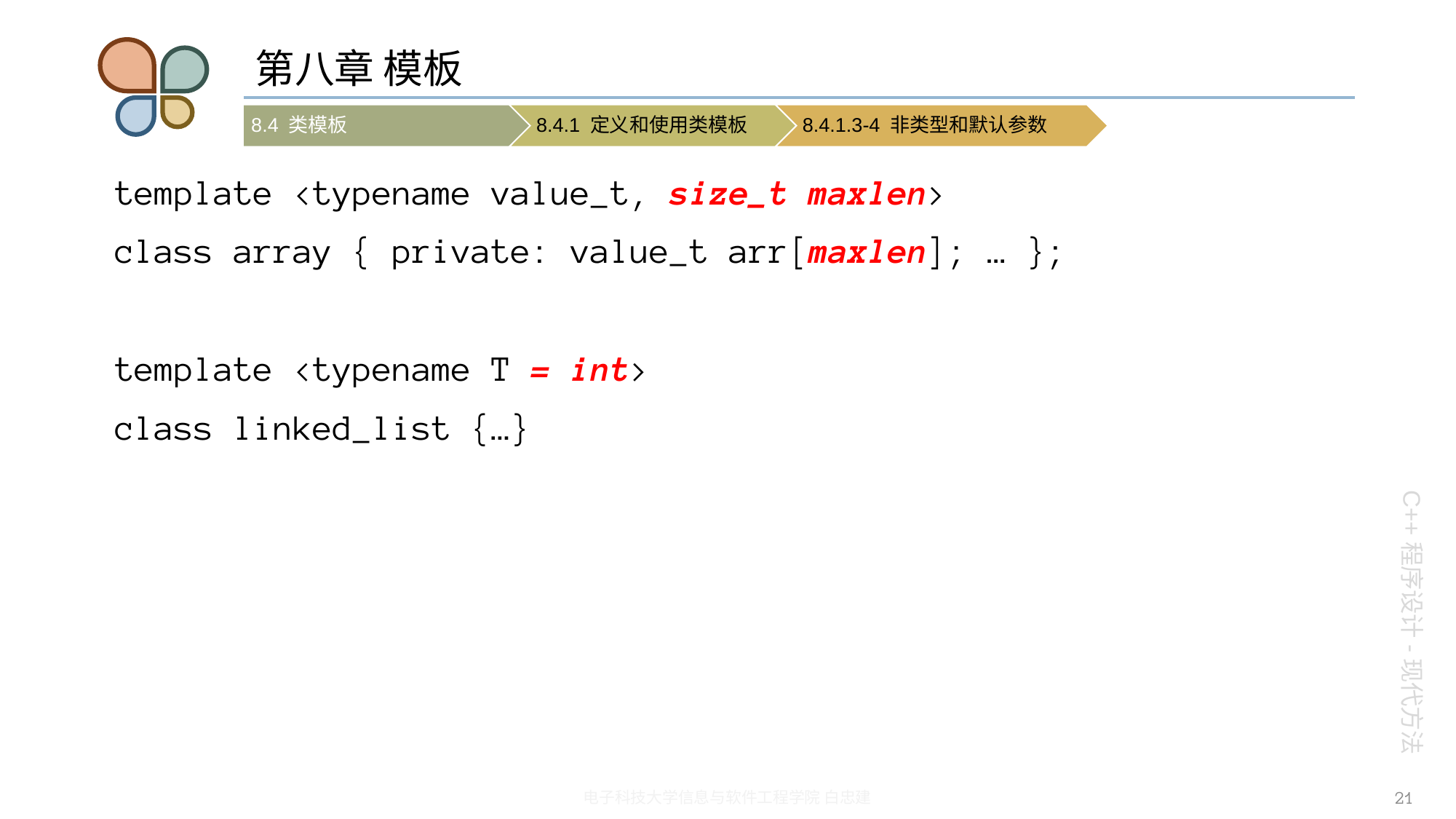

# 第八章 模板
8.4 类模板
8.4.1 定义和使用类模板
8.4.1.3-4 非类型和默认参数
template <typename value_t, size_t maxlen>
class array { private: value_t arr[maxlen]; … };

template <typename T = int>
class linked_list {…}
21